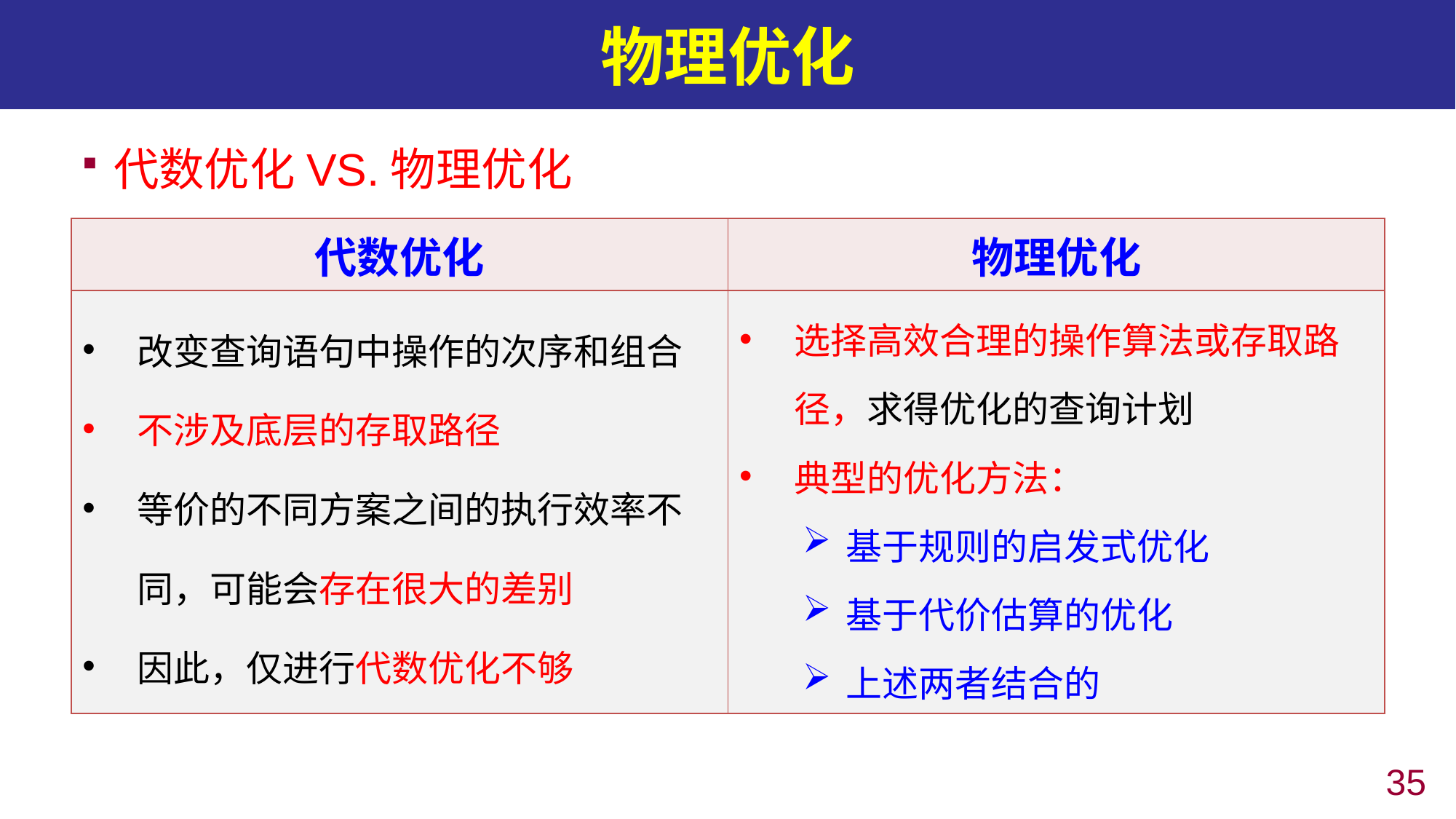

# 物理优化
代数优化VS.物理优化
| 代数优化 | 物理优化 |
| --- | --- |
| 改变查询语句中操作的次序和组合 不涉及底层的存取路径 等价的不同方案之间的执行效率不同，可能会存在很大的差别 因此，仅进行代数优化不够 | 选择高效合理的操作算法或存取路径，求得优化的查询计划 典型的优化方法： 基于规则的启发式优化 基于代价估算的优化 上述两者结合的 |
35